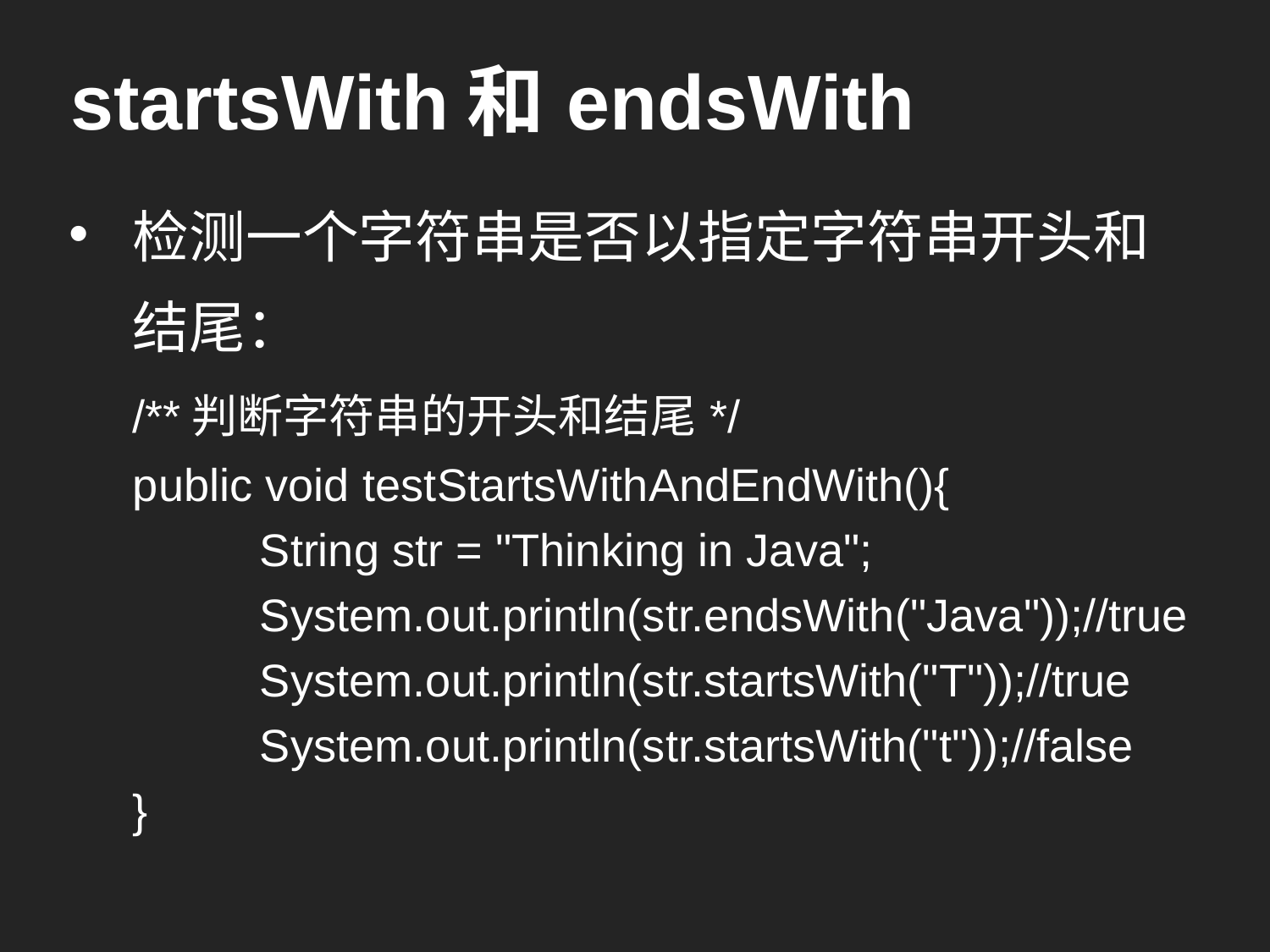

# startsWith和endsWith
检测一个字符串是否以指定字符串开头和结尾：
/**判断字符串的开头和结尾*/
public void testStartsWithAndEndWith(){
	String str = "Thinking in Java";
	System.out.println(str.endsWith("Java"));//true
	System.out.println(str.startsWith("T"));//true
	System.out.println(str.startsWith("t"));//false
}